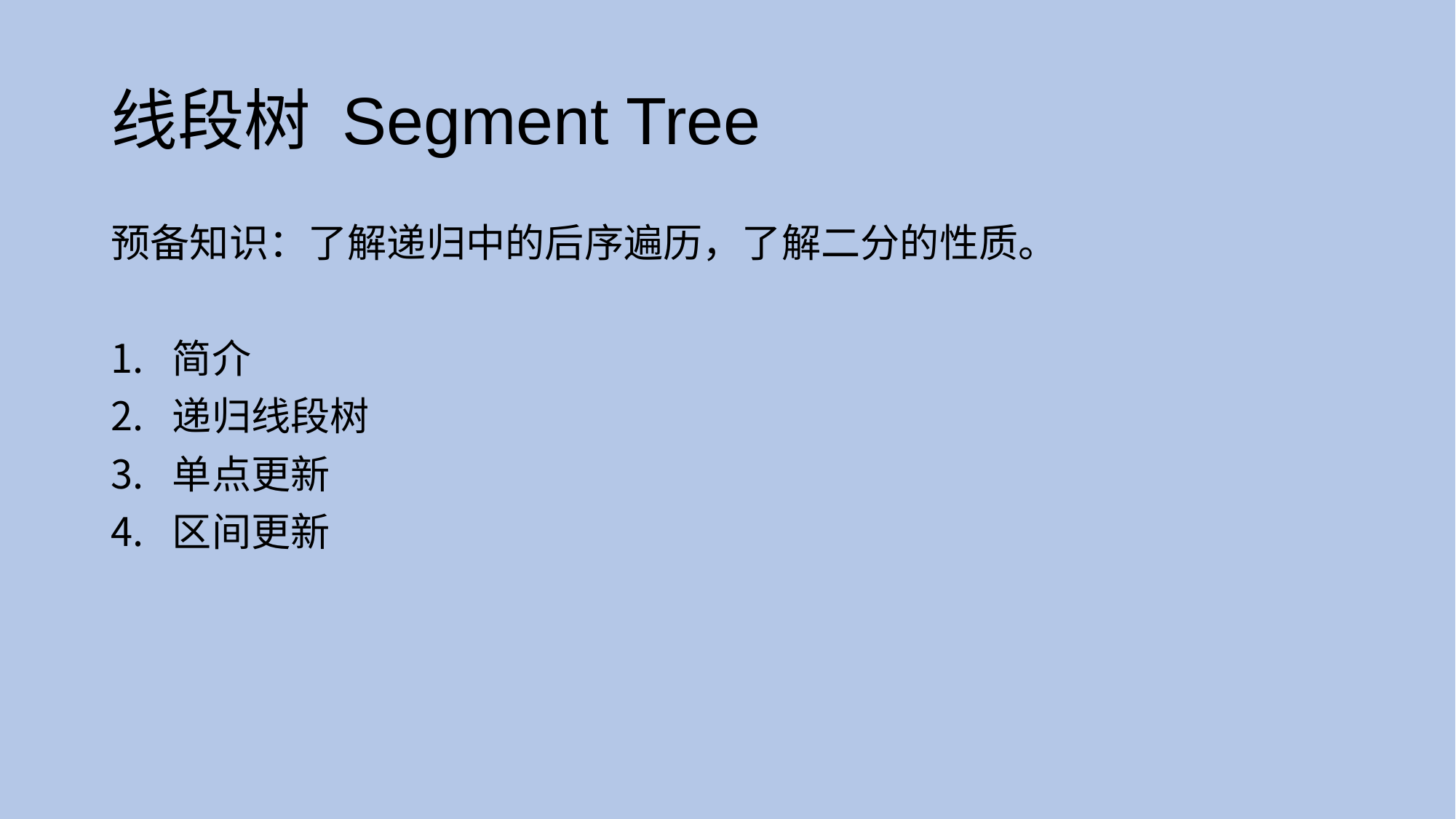

# 线段树 Segment Tree
预备知识：了解递归中的后序遍历，了解二分的性质。

简介
递归线段树
单点更新
区间更新